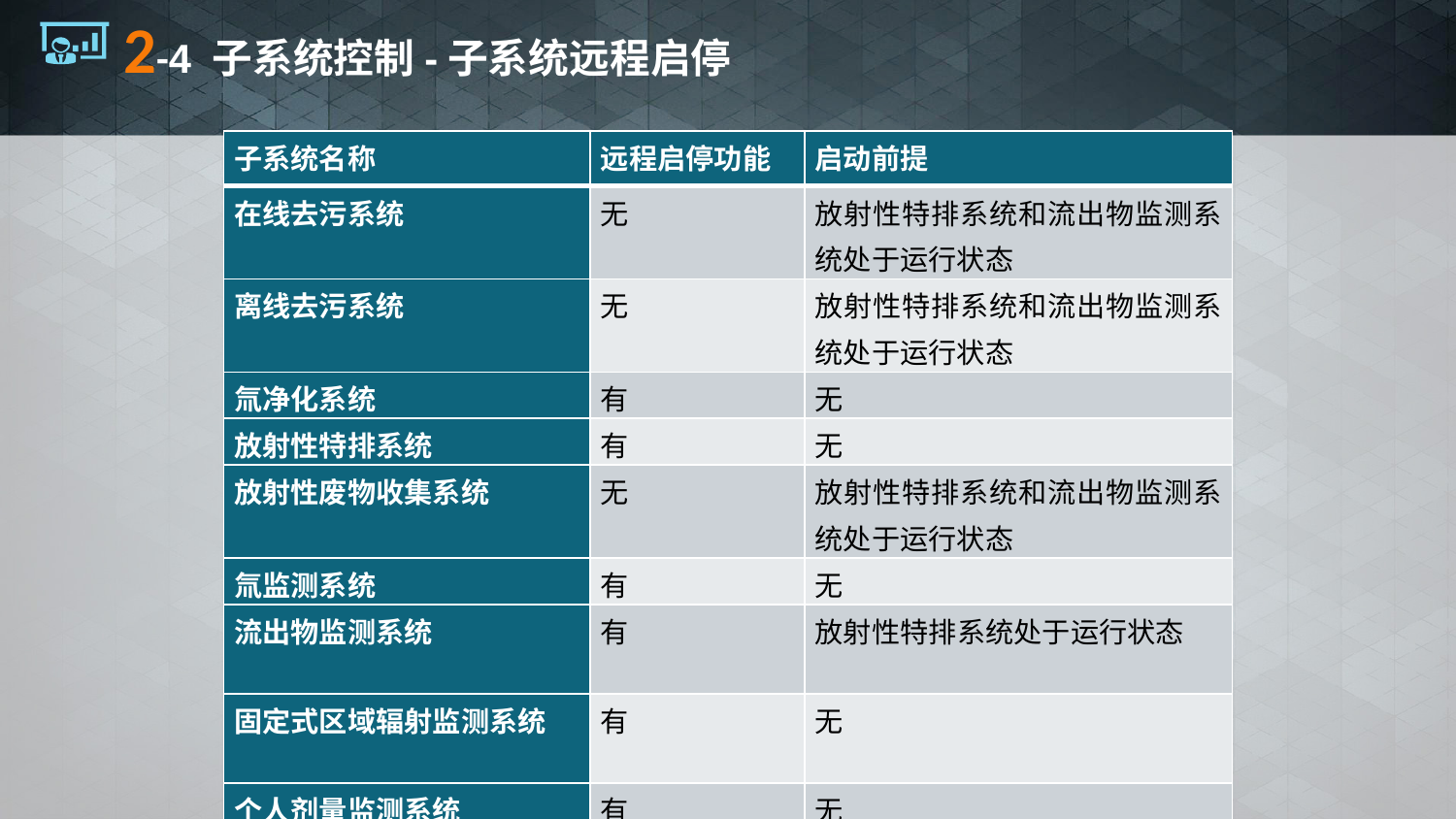

# 2-4 子系统控制-子系统远程启停

| 子系统名称 | 远程启停功能 | 启动前提 |
| --- | --- | --- |
| 在线去污系统 | 无 | 放射性特排系统和流出物监测系统处于运行状态 |
| 离线去污系统 | 无 | 放射性特排系统和流出物监测系统处于运行状态 |
| 氚净化系统 | 有 | 无 |
| 放射性特排系统 | 有 | 无 |
| 放射性废物收集系统 | 无 | 放射性特排系统和流出物监测系统处于运行状态 |
| 氚监测系统 | 有 | 无 |
| 流出物监测系统 | 有 | 放射性特排系统处于运行状态 |
| 固定式区域辐射监测系统 | 有 | 无 |
| 个人剂量监测系统 | 有 | 无 |